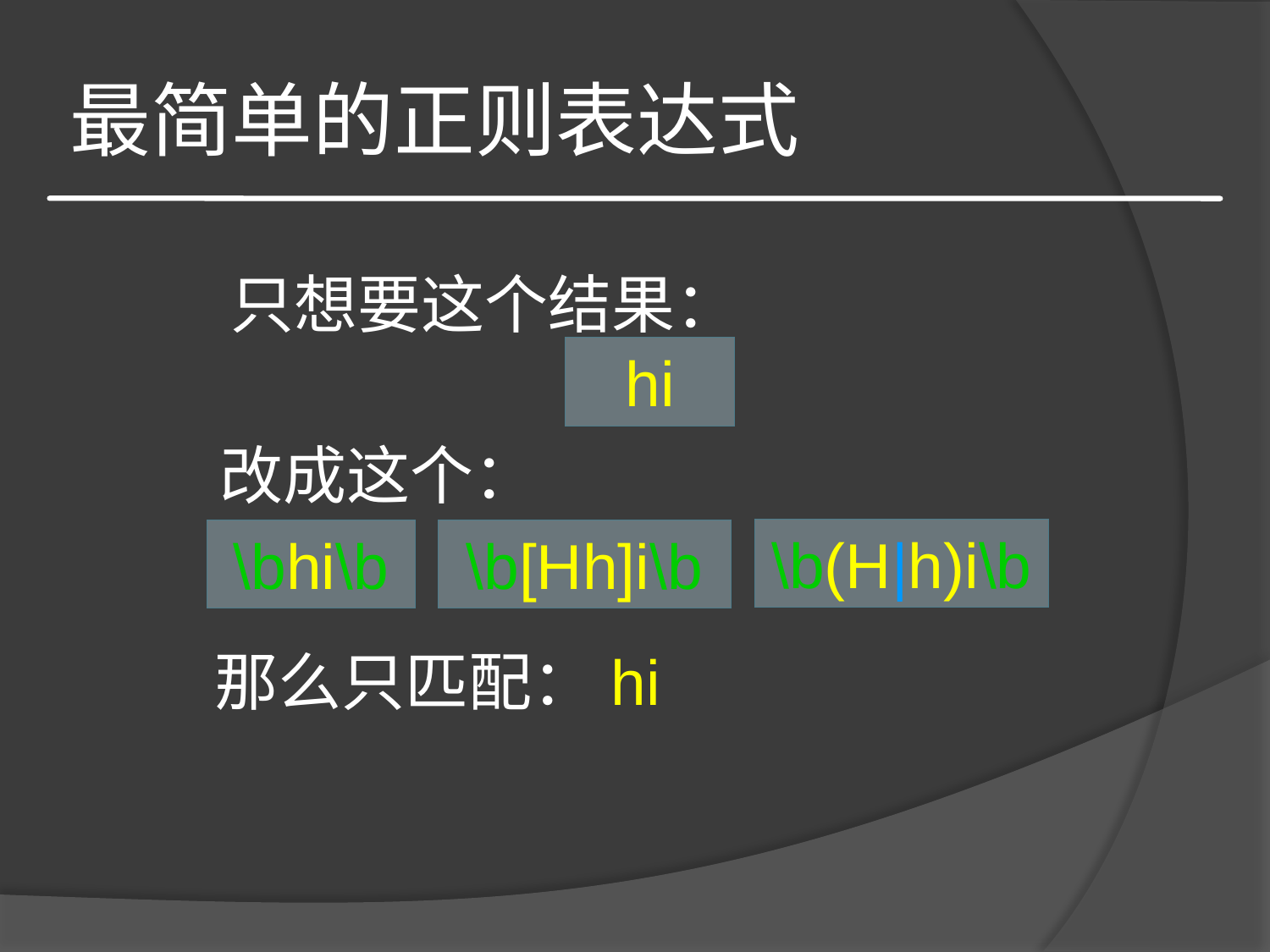

# 最简单的正则表达式
只想要这个结果：
hi
改成这个：
\b(H|h)i\b
\bhi\b
\b[Hh]i\b
那么只匹配：hi